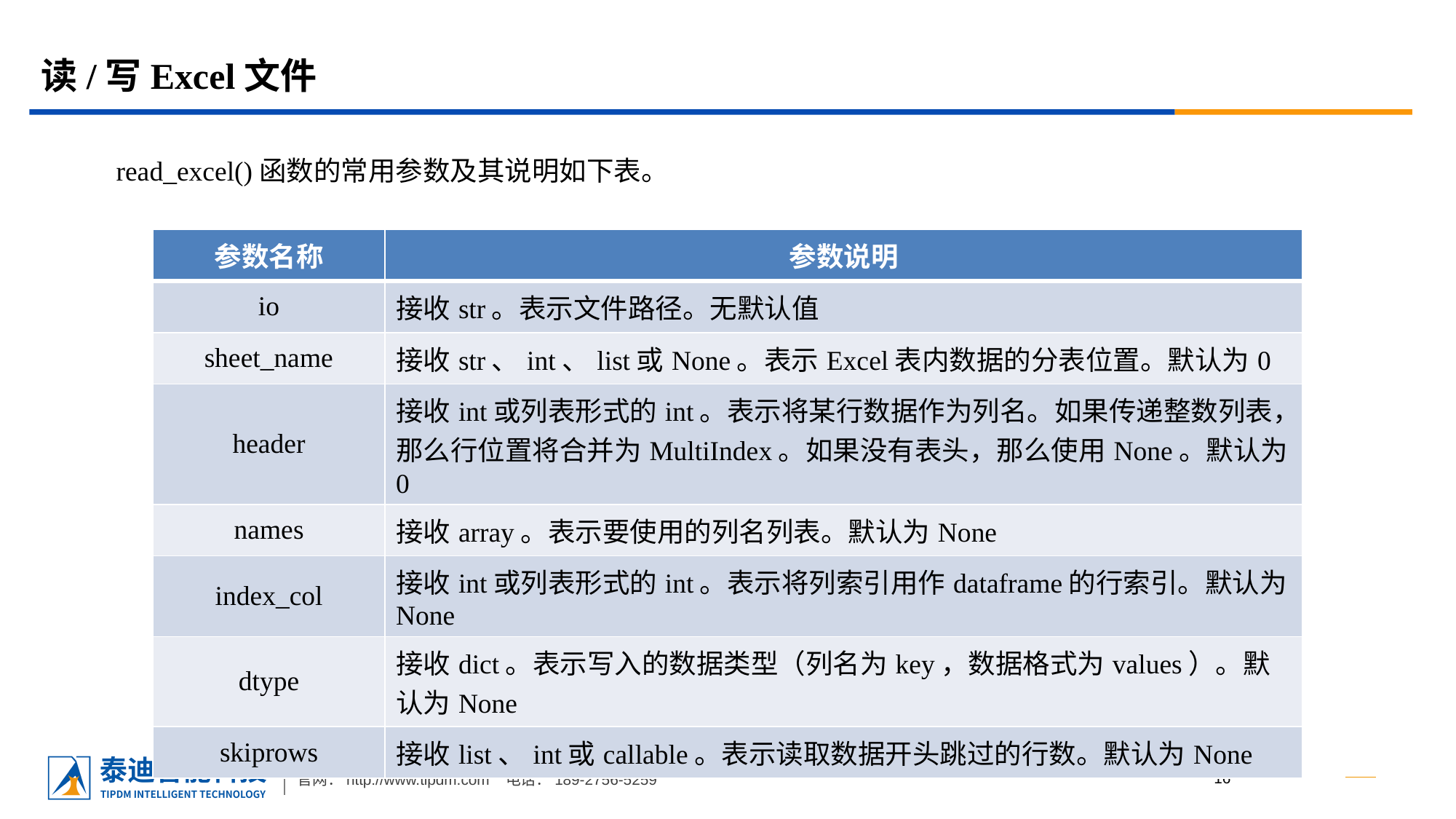

# 读/写Excel文件
read_excel()函数的常用参数及其说明如下表。

| 参数名称 | 参数说明 |
| --- | --- |
| io | 接收str。表示文件路径。无默认值 |
| sheet\_name | 接收str、int、list或None。表示Excel表内数据的分表位置。默认为0 |
| header | 接收int或列表形式的int。表示将某行数据作为列名。如果传递整数列表，那么行位置将合并为MultiIndex。如果没有表头，那么使用None。默认为0 |
| names | 接收array。表示要使用的列名列表。默认为None |
| index\_col | 接收int或列表形式的int。表示将列索引用作dataframe的行索引。默认为None |
| dtype | 接收dict。表示写入的数据类型（列名为key，数据格式为values）。默认为None |
| skiprows | 接收list、int或callable。表示读取数据开头跳过的行数。默认为None |